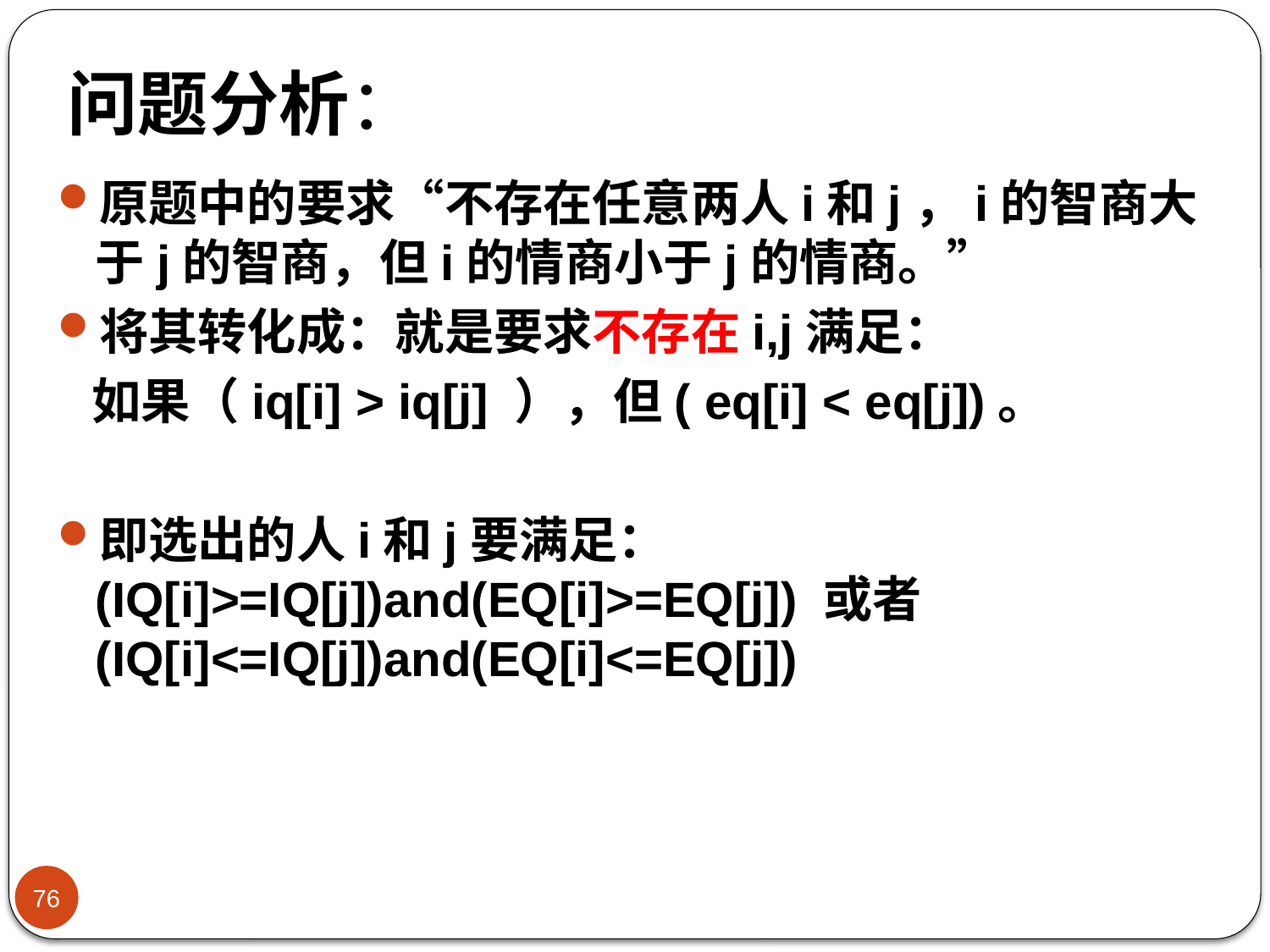

# 问题分析：
原题中的要求“不存在任意两人i和j，i的智商大于j的智商，但i的情商小于j的情商。”
将其转化成：就是要求不存在i,j满足：
  如果（iq[i] > iq[j] ），但( eq[i] < eq[j])。

即选出的人i和j要满足：(IQ[i]>=IQ[j])and(EQ[i]>=EQ[j]) 或者(IQ[i]<=IQ[j])and(EQ[i]<=EQ[j])
76